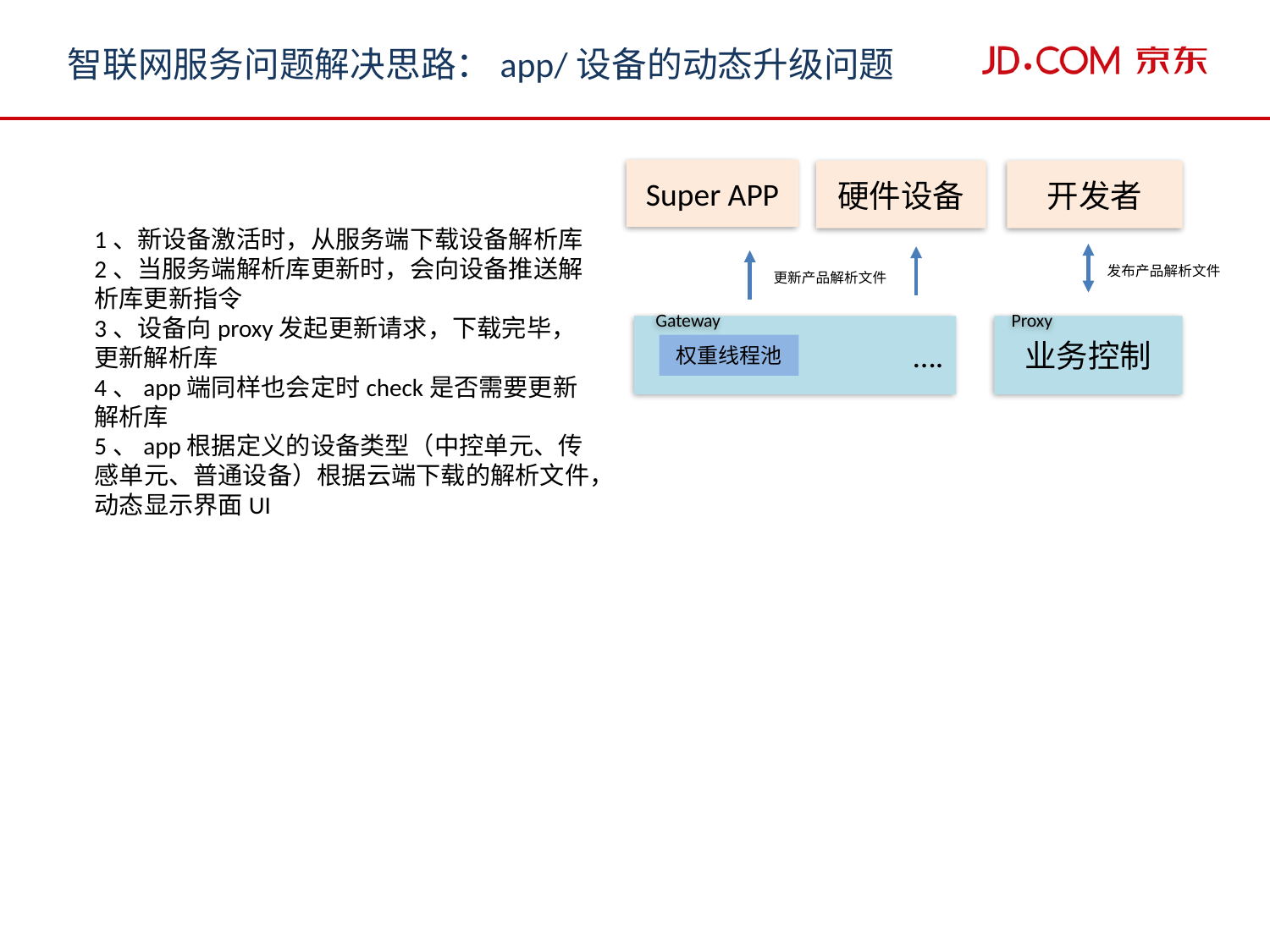

智联网服务问题解决思路：app/设备的动态升级问题
Super APP
硬件设备
开发者
1、新设备激活时，从服务端下载设备解析库
2、当服务端解析库更新时，会向设备推送解析库更新指令
3、设备向proxy发起更新请求，下载完毕，更新解析库
4、app端同样也会定时check是否需要更新解析库
5、app根据定义的设备类型（中控单元、传感单元、普通设备）根据云端下载的解析文件，动态显示界面UI
发布产品解析文件
更新产品解析文件
Gateway
….
Proxy
业务控制
权重线程池